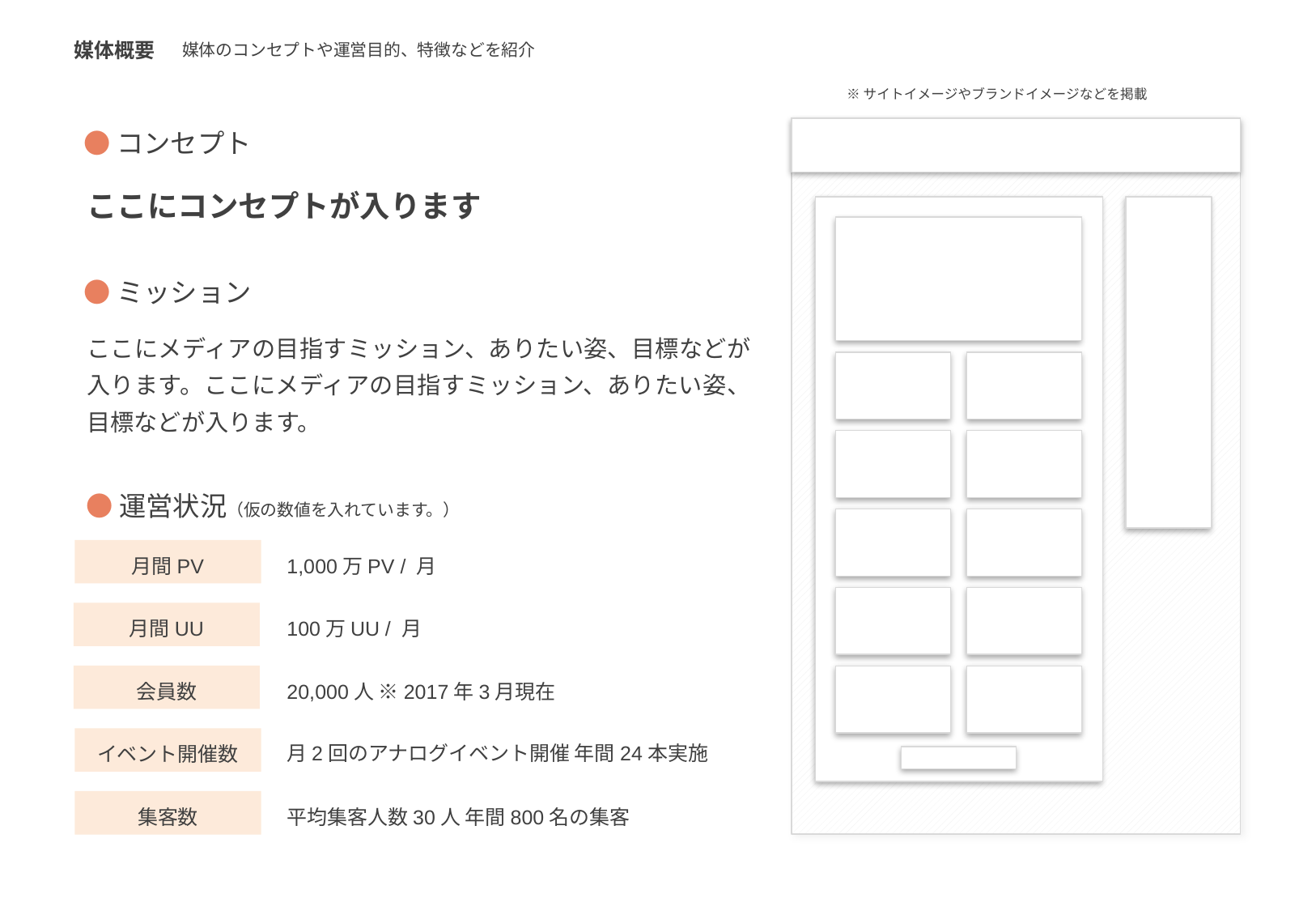

媒体概要
媒体のコンセプトや運営目的、特徴などを紹介
※サイトイメージやブランドイメージなどを掲載

●コンセプト
ここにコンセプトが入ります

●ミッション
ここにメディアの目指すミッション、ありたい姿、目標などが入ります。ここにメディアの目指すミッション、ありたい姿、目標などが入ります。

●運営状況（仮の数値を入れています。）

月間PV
1,000万PV / 月

月間UU
100万UU / 月
会員数
20,000人 ※2017年3月現在

月2回のアナログイベント開催 年間24本実施
イベント開催数

集客数
平均集客人数30人 年間800名の集客